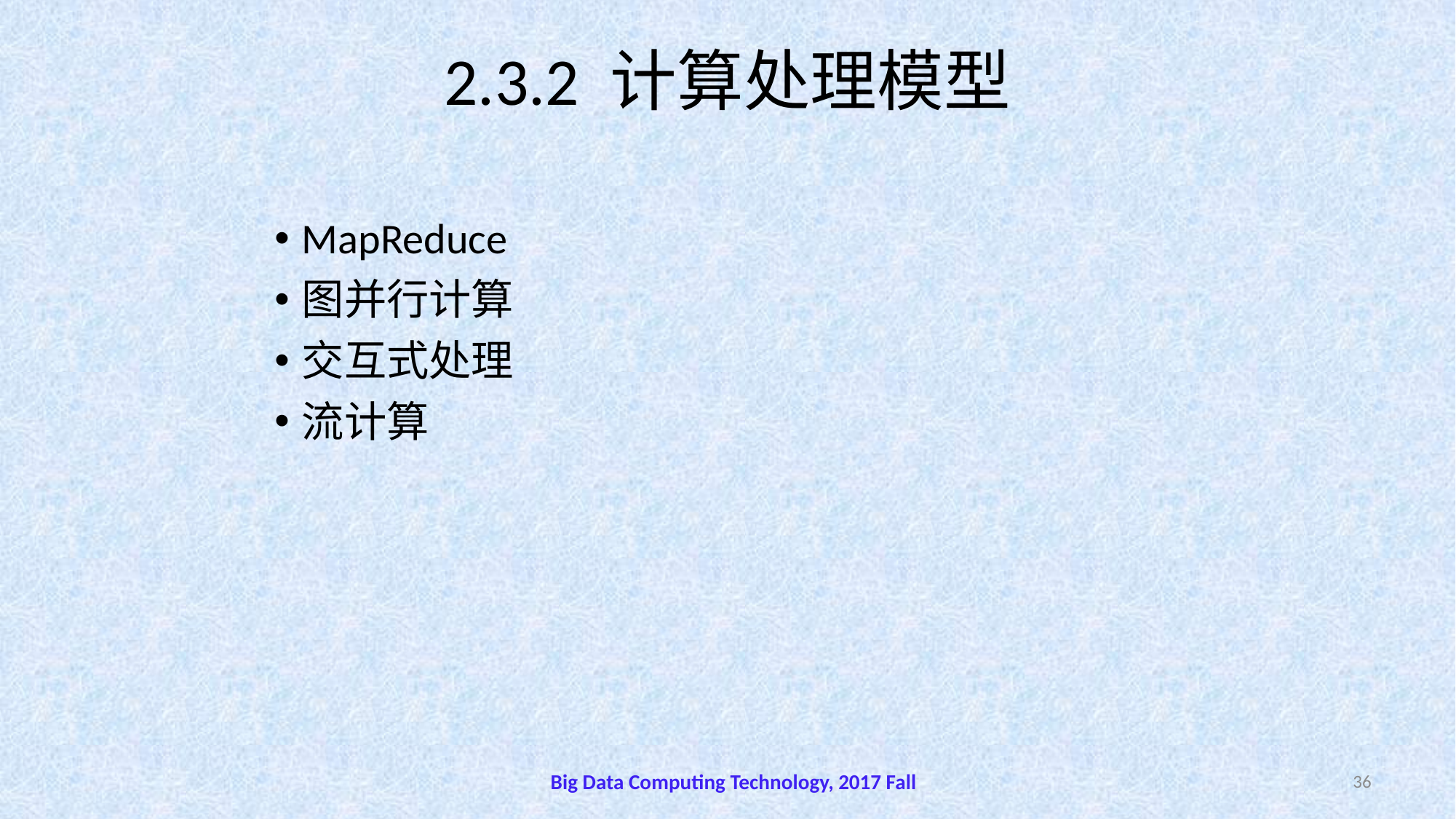

# 2.3.2 计算处理模型
MapReduce
图并行计算
交互式处理
流计算
Big Data Computing Technology, 2017 Fall
36